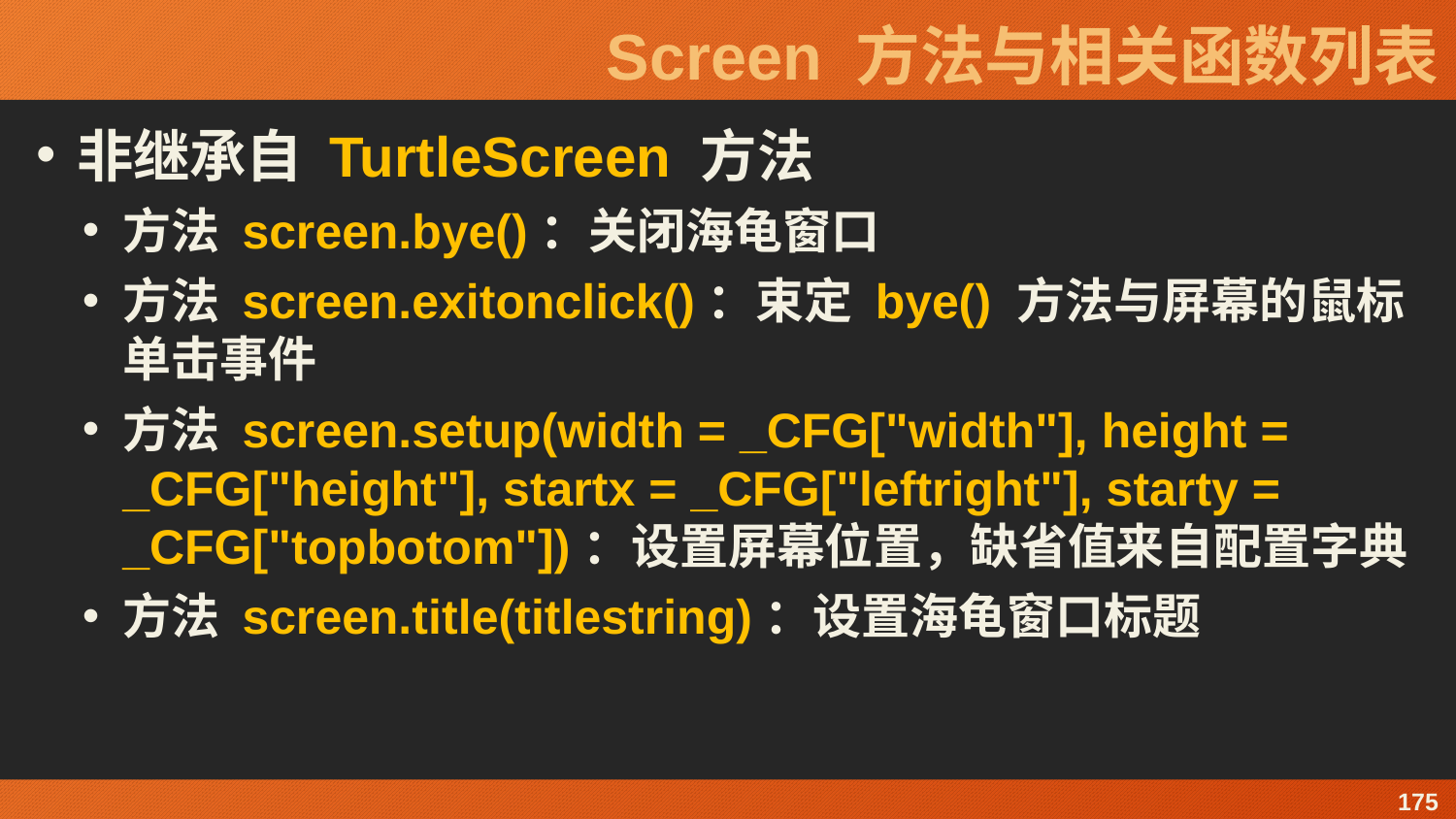

# Screen 方法与相关函数列表
非继承自 TurtleScreen 方法
方法 screen.bye()：关闭海龟窗口
方法 screen.exitonclick()：束定 bye() 方法与屏幕的鼠标单击事件
方法 screen.setup(width = _CFG["width"], height = _CFG["height"], startx = _CFG["leftright"], starty = _CFG["topbotom"])：设置屏幕位置，缺省值来自配置字典
方法 screen.title(titlestring)：设置海龟窗口标题
175